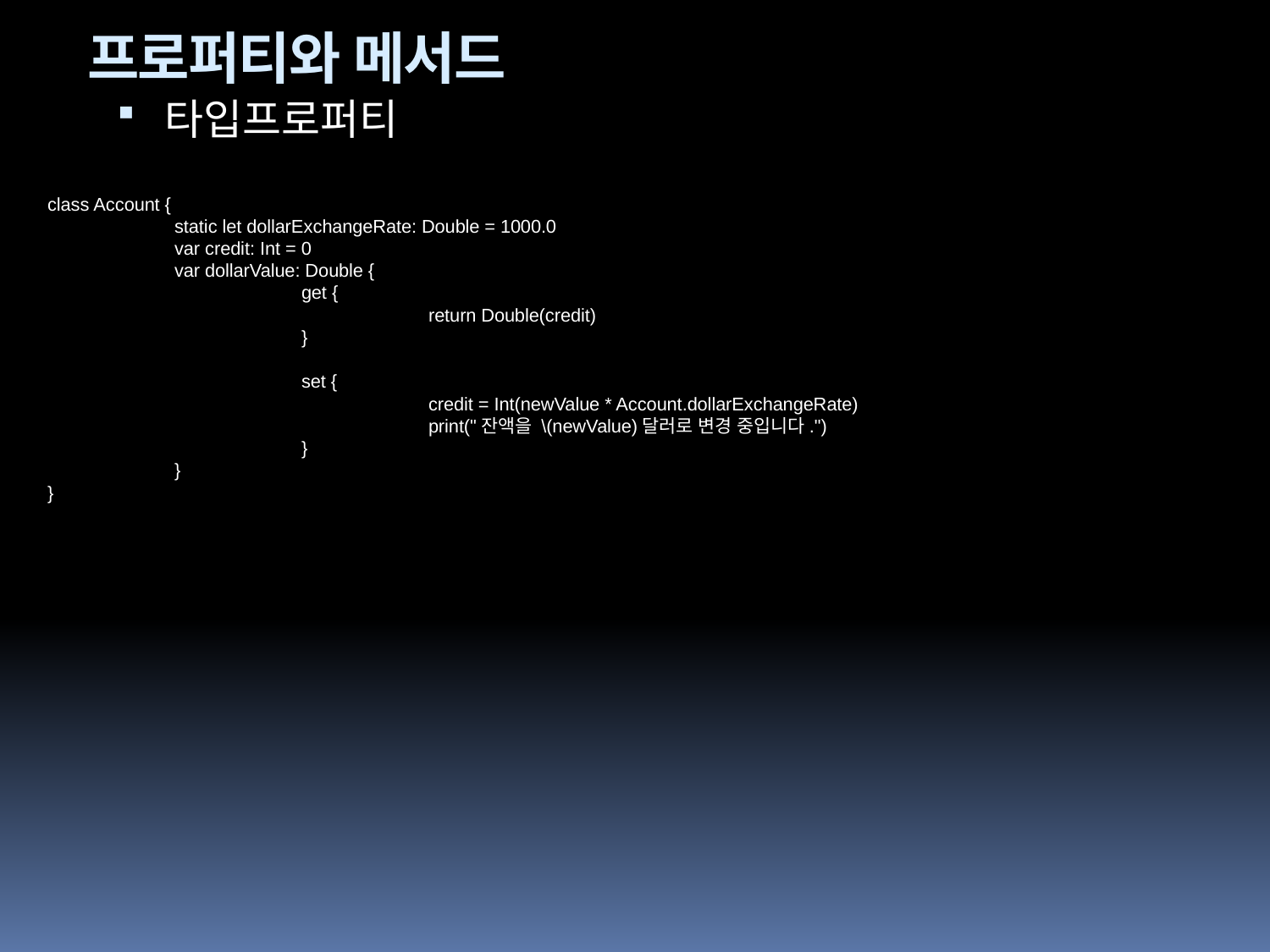

프로퍼티와 메서드
타입프로퍼티
class Account {
	static let dollarExchangeRate: Double = 1000.0
	var credit: Int = 0
	var dollarValue: Double {
		get {
			return Double(credit)
		}

		set {
			credit = Int(newValue * Account.dollarExchangeRate)
			print("잔액을 \(newValue)달러로 변경 중입니다.")
		}
	}
}